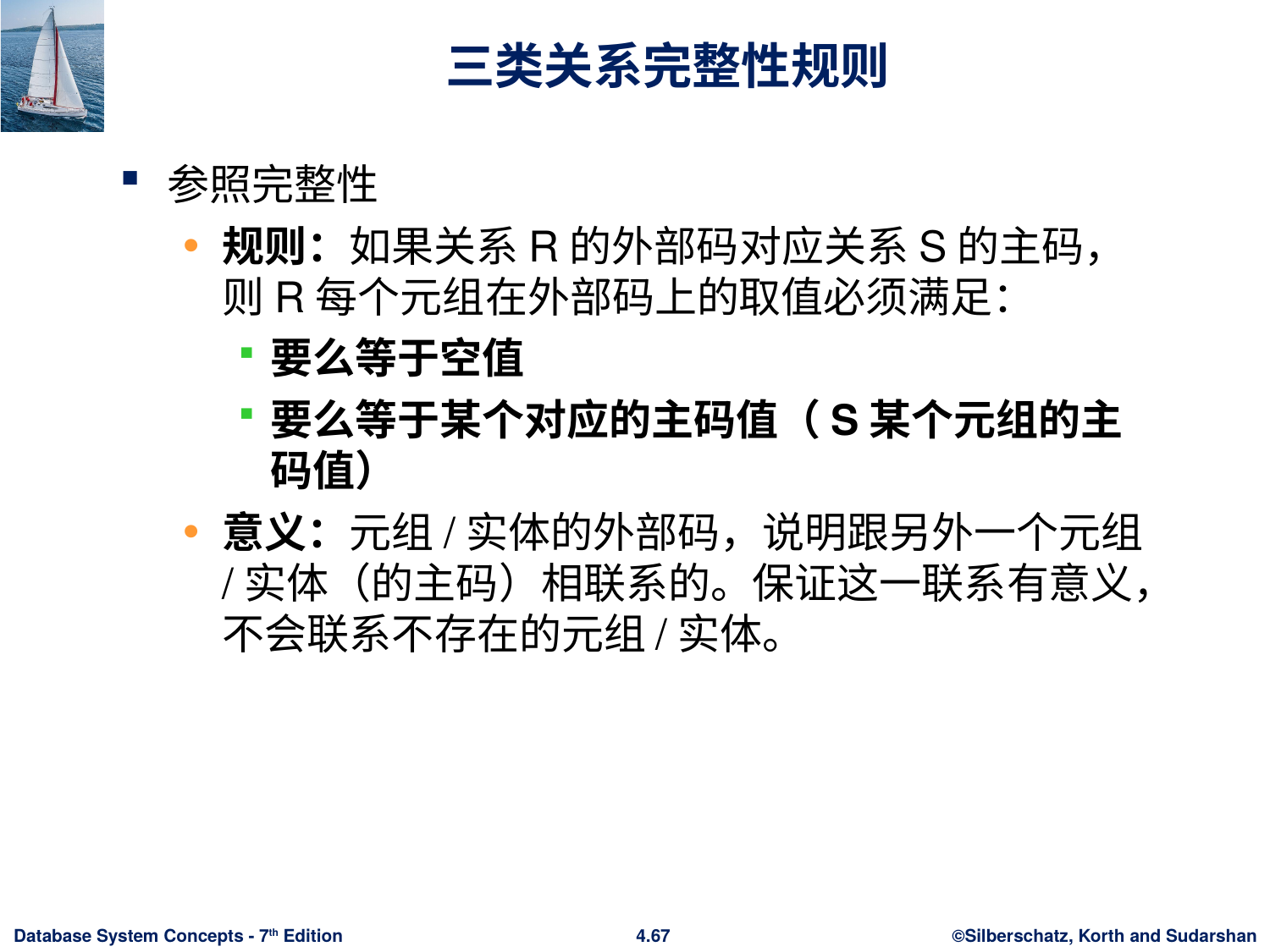

# 三类关系完整性规则
参照完整性
规则：如果关系R的外部码对应关系S的主码，则R每个元组在外部码上的取值必须满足：
要么等于空值
要么等于某个对应的主码值（S某个元组的主码值）
意义：元组/实体的外部码，说明跟另外一个元组/实体（的主码）相联系的。保证这一联系有意义，不会联系不存在的元组/实体。